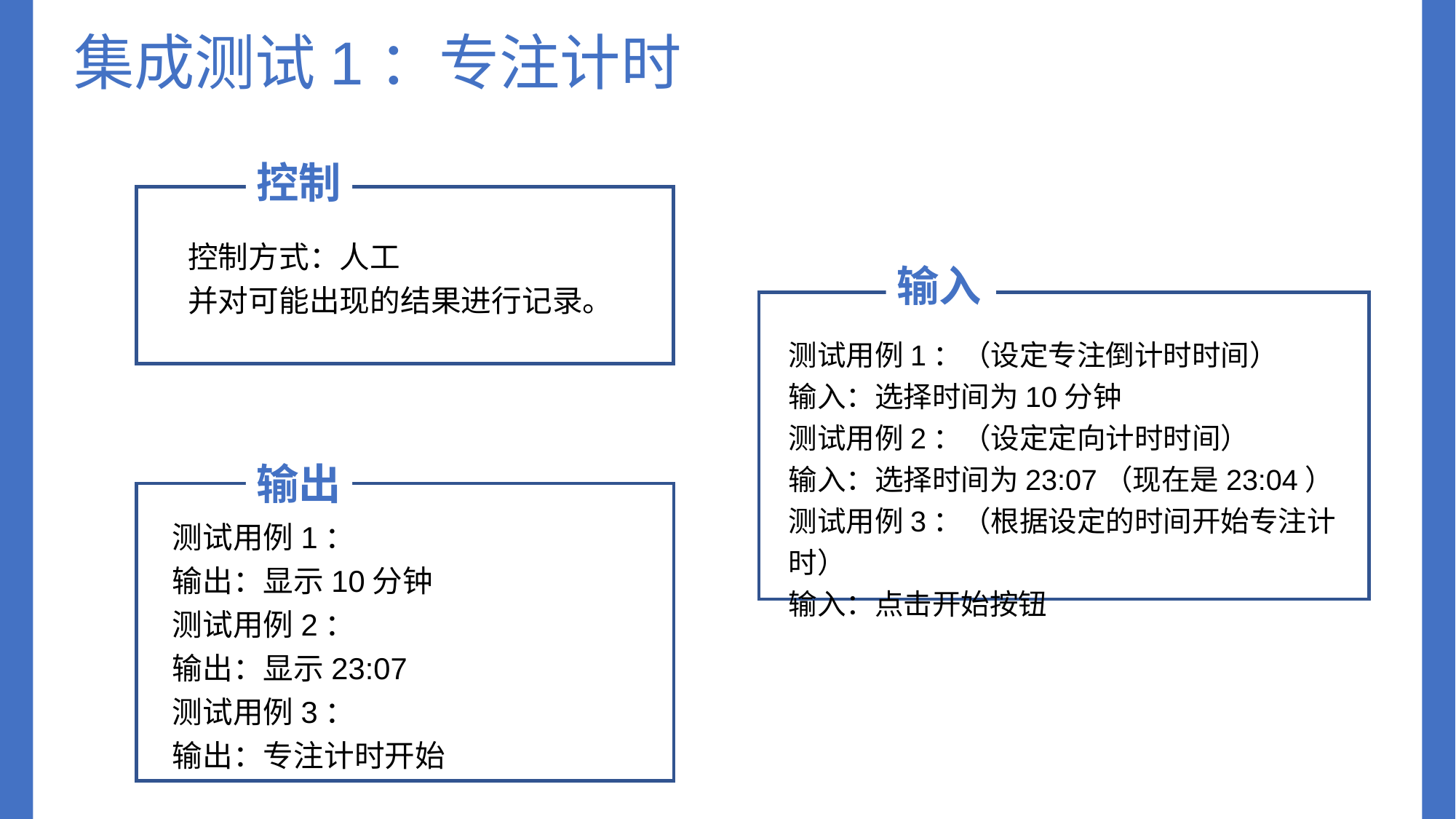

集成测试1：专注计时
控制

控制方式：人工
并对可能出现的结果进行记录。
输入

测试用例1：（设定专注倒计时时间）
输入：选择时间为10分钟
测试用例2：（设定定向计时时间）
输入：选择时间为23:07（现在是23:04）
测试用例3：（根据设定的时间开始专注计时）
输入：点击开始按钮
输出

测试用例1：
输出：显示10分钟
测试用例2：
输出：显示23:07
测试用例3：
输出：专注计时开始